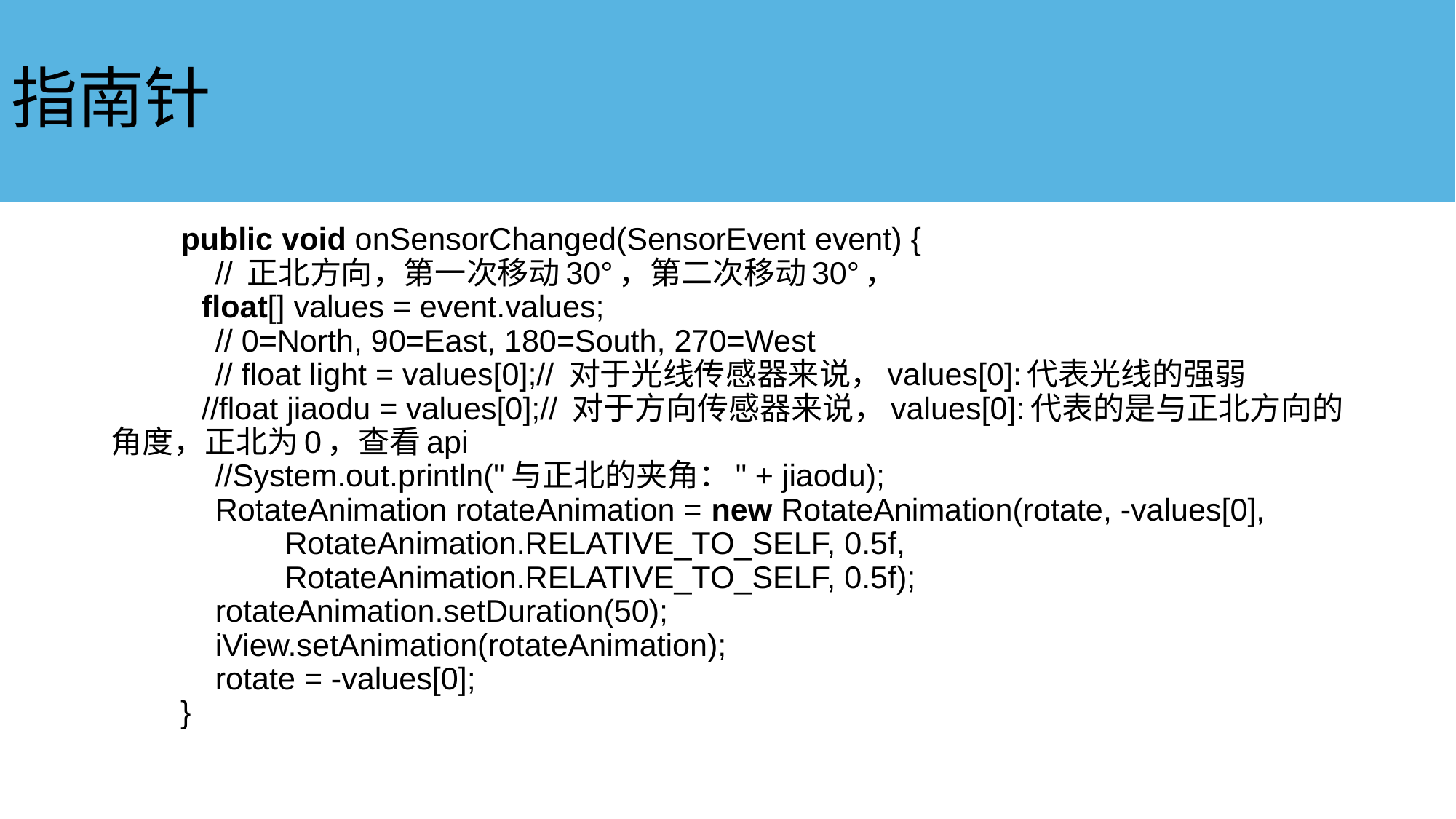

# 指南针
        public void onSensorChanged(SensorEvent event) {
            // 正北方向，第一次移动30°，第二次移动30°，
            float[] values = event.values;
            // 0=North, 90=East, 180=South, 270=West
            // float light = values[0];// 对于光线传感器来说，values[0]:代表光线的强弱
            //float jiaodu = values[0];// 对于方向传感器来说，values[0]:代表的是与正北方向的角度，正北为0，查看api
            //System.out.println("与正北的夹角：" + jiaodu);
            RotateAnimation rotateAnimation = new RotateAnimation(rotate, -values[0],
                    RotateAnimation.RELATIVE_TO_SELF, 0.5f,
                    RotateAnimation.RELATIVE_TO_SELF, 0.5f);
            rotateAnimation.setDuration(50);
            iView.setAnimation(rotateAnimation);
            rotate = -values[0];
        }